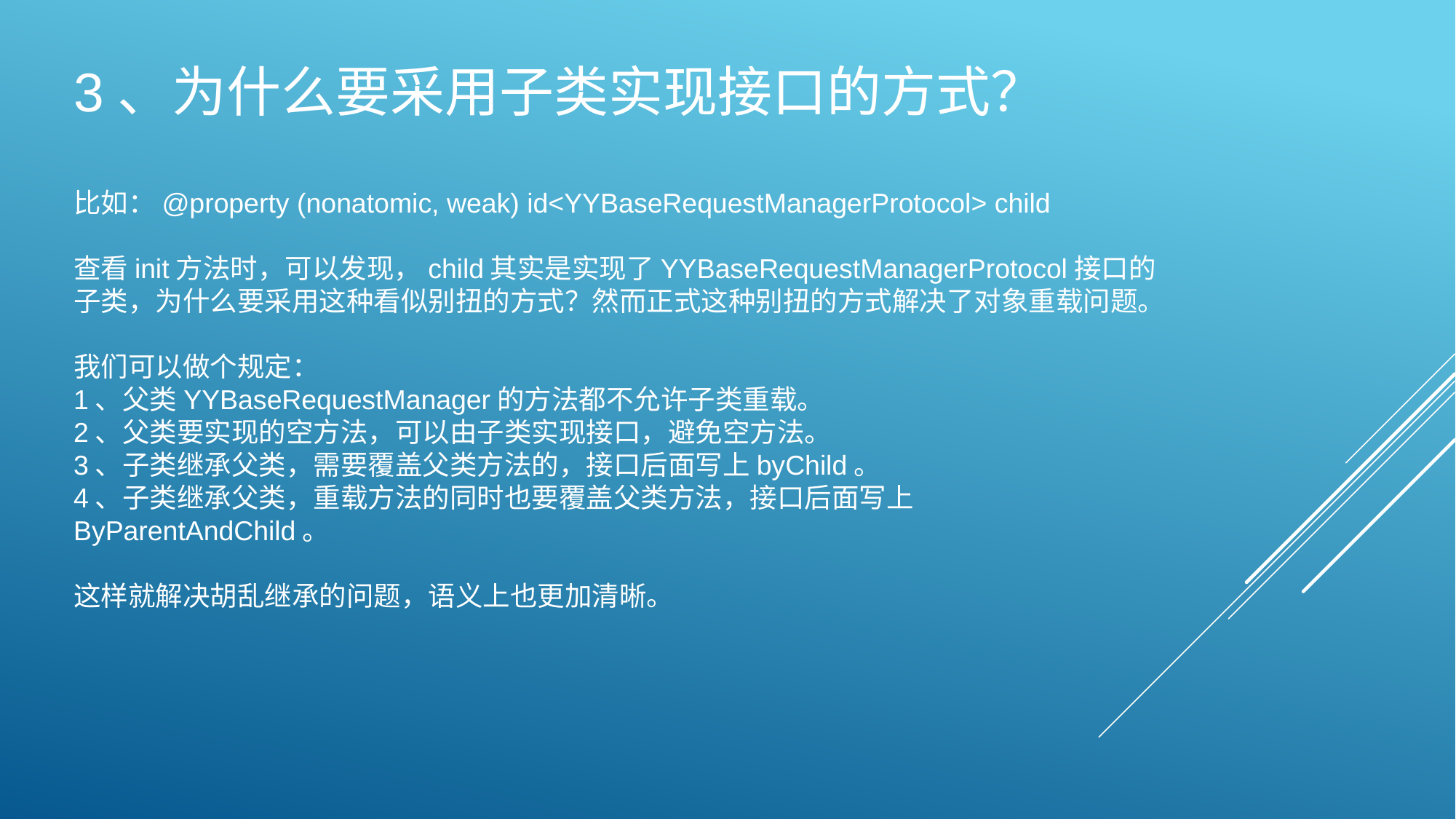

# 3、为什么要采用子类实现接口的方式？
比如：@property (nonatomic, weak) id<YYBaseRequestManagerProtocol> child

查看init方法时，可以发现，child其实是实现了YYBaseRequestManagerProtocol接口的子类，为什么要采用这种看似别扭的方式？然而正式这种别扭的方式解决了对象重载问题。

我们可以做个规定：
1、父类YYBaseRequestManager的方法都不允许子类重载。
2、父类要实现的空方法，可以由子类实现接口，避免空方法。
3、子类继承父类，需要覆盖父类方法的，接口后面写上byChild。
4、子类继承父类，重载方法的同时也要覆盖父类方法，接口后面写上ByParentAndChild。

这样就解决胡乱继承的问题，语义上也更加清晰。